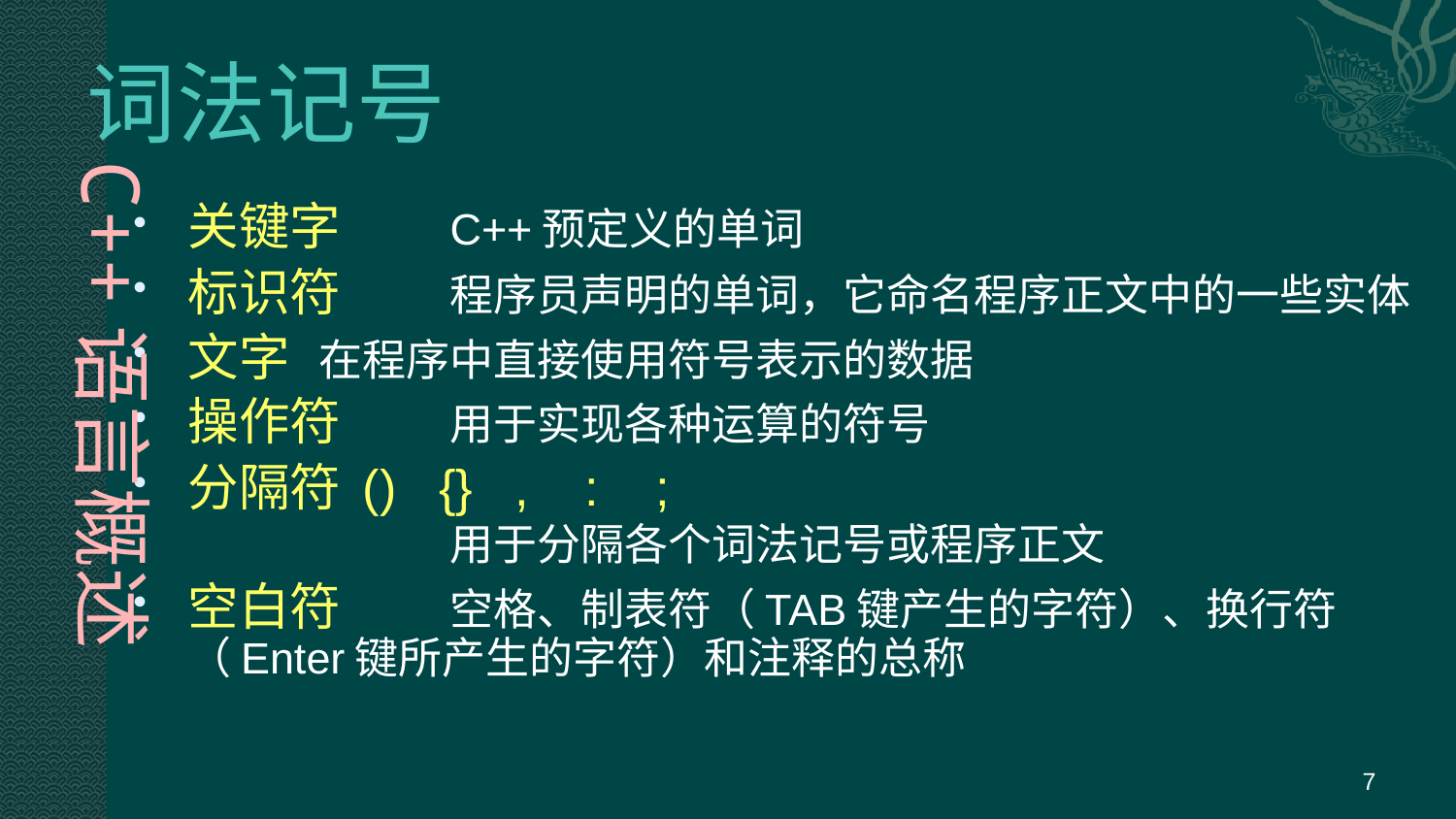

# 词法记号
C++语言概述
关键字	C++预定义的单词
标识符	程序员声明的单词，它命名程序正文中的一些实体
文字	在程序中直接使用符号表示的数据
操作符	用于实现各种运算的符号
分隔符 ()   {}   ,    :    ;
		用于分隔各个词法记号或程序正文
空白符	空格、制表符（TAB键产生的字符）、换行符（Enter键所产生的字符）和注释的总称
7